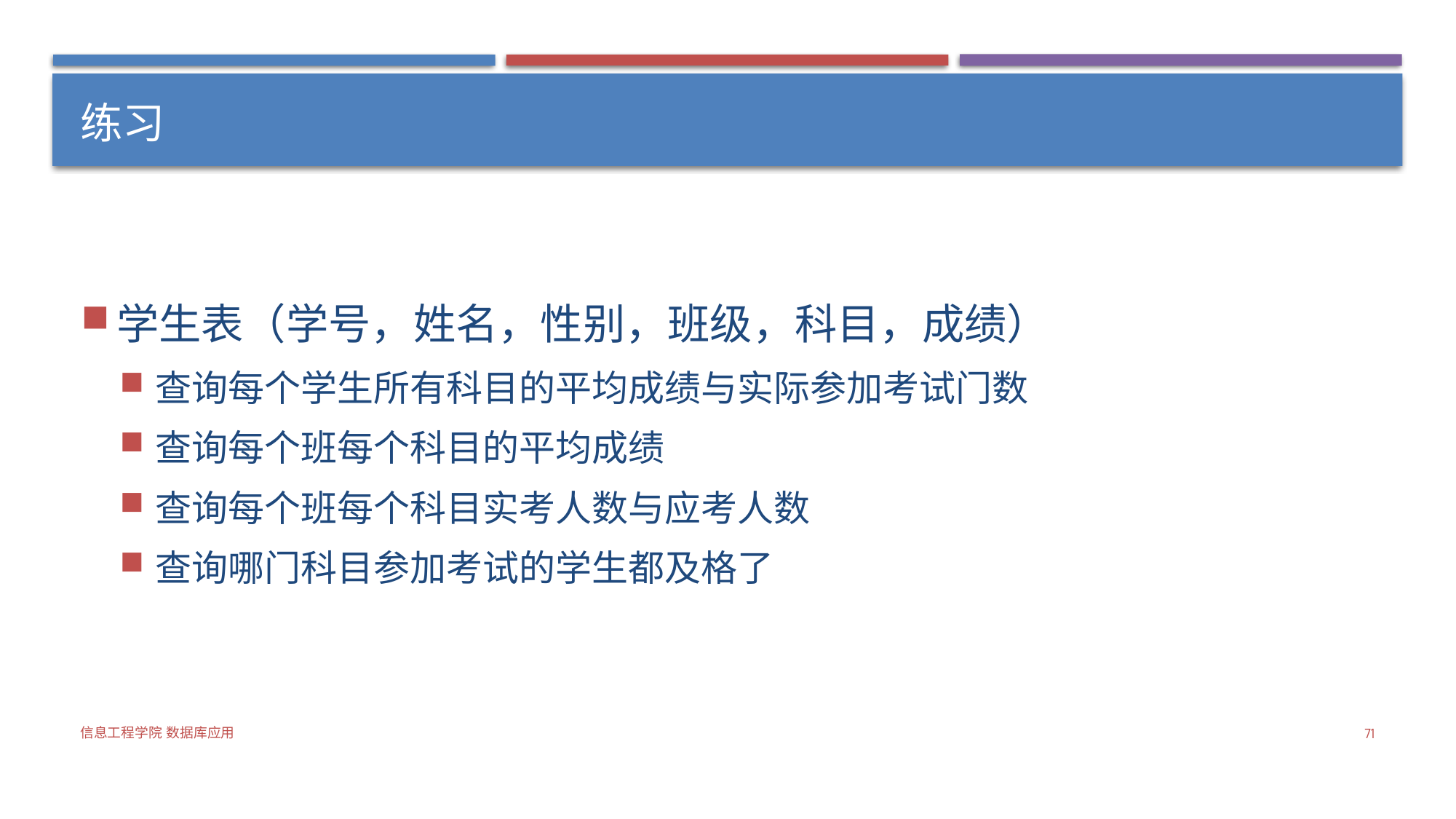

# 练习
学生表（学号，姓名，性别，班级，科目，成绩）
查询每个学生所有科目的平均成绩与实际参加考试门数
查询每个班每个科目的平均成绩
查询每个班每个科目实考人数与应考人数
查询哪门科目参加考试的学生都及格了
信息工程学院 数据库应用
71